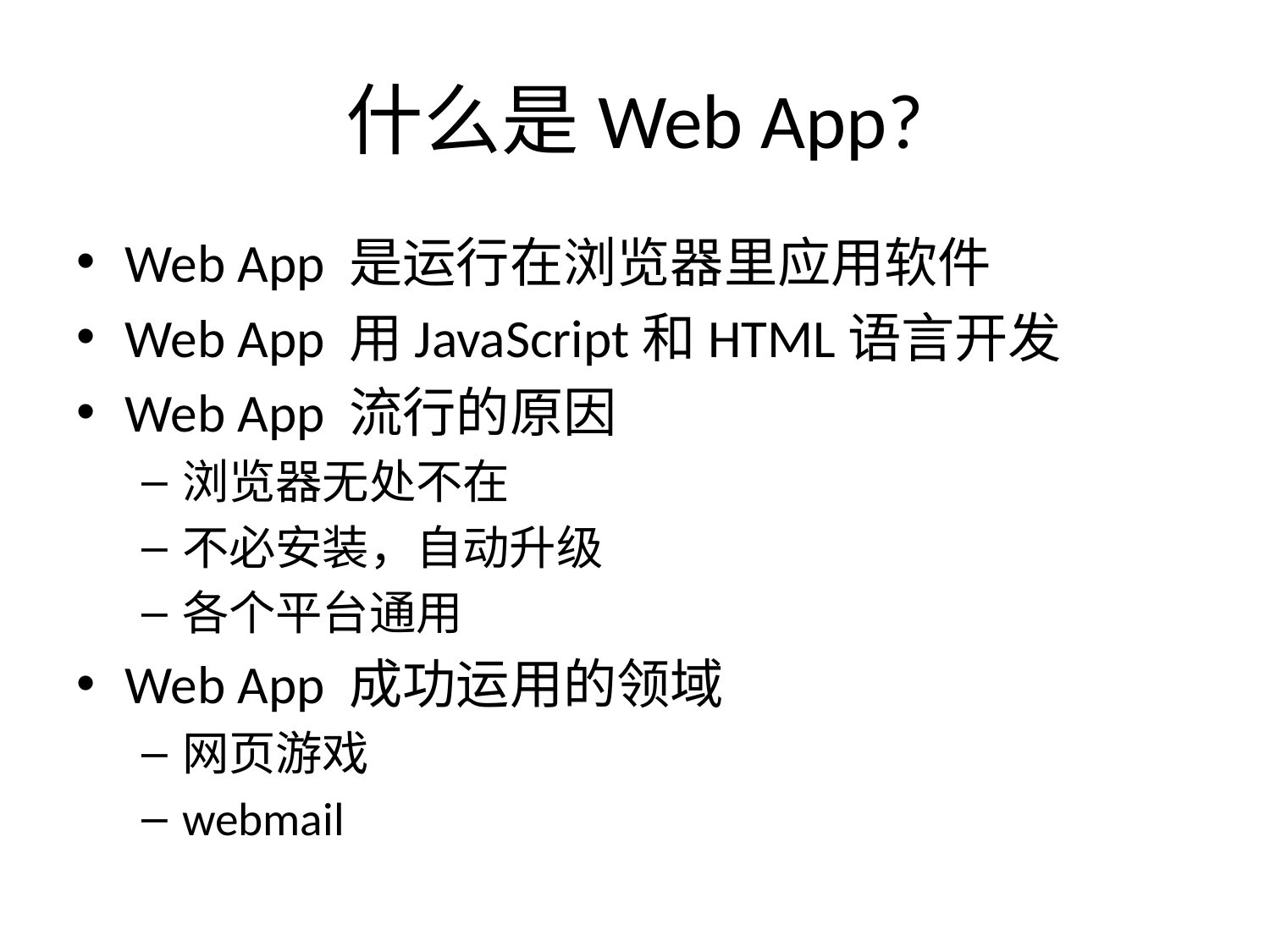

# 什么是Web App?
Web App 是运行在浏览器里应用软件
Web App 用JavaScript和HTML语言开发
Web App 流行的原因
浏览器无处不在
不必安装，自动升级
各个平台通用
Web App 成功运用的领域
网页游戏
webmail